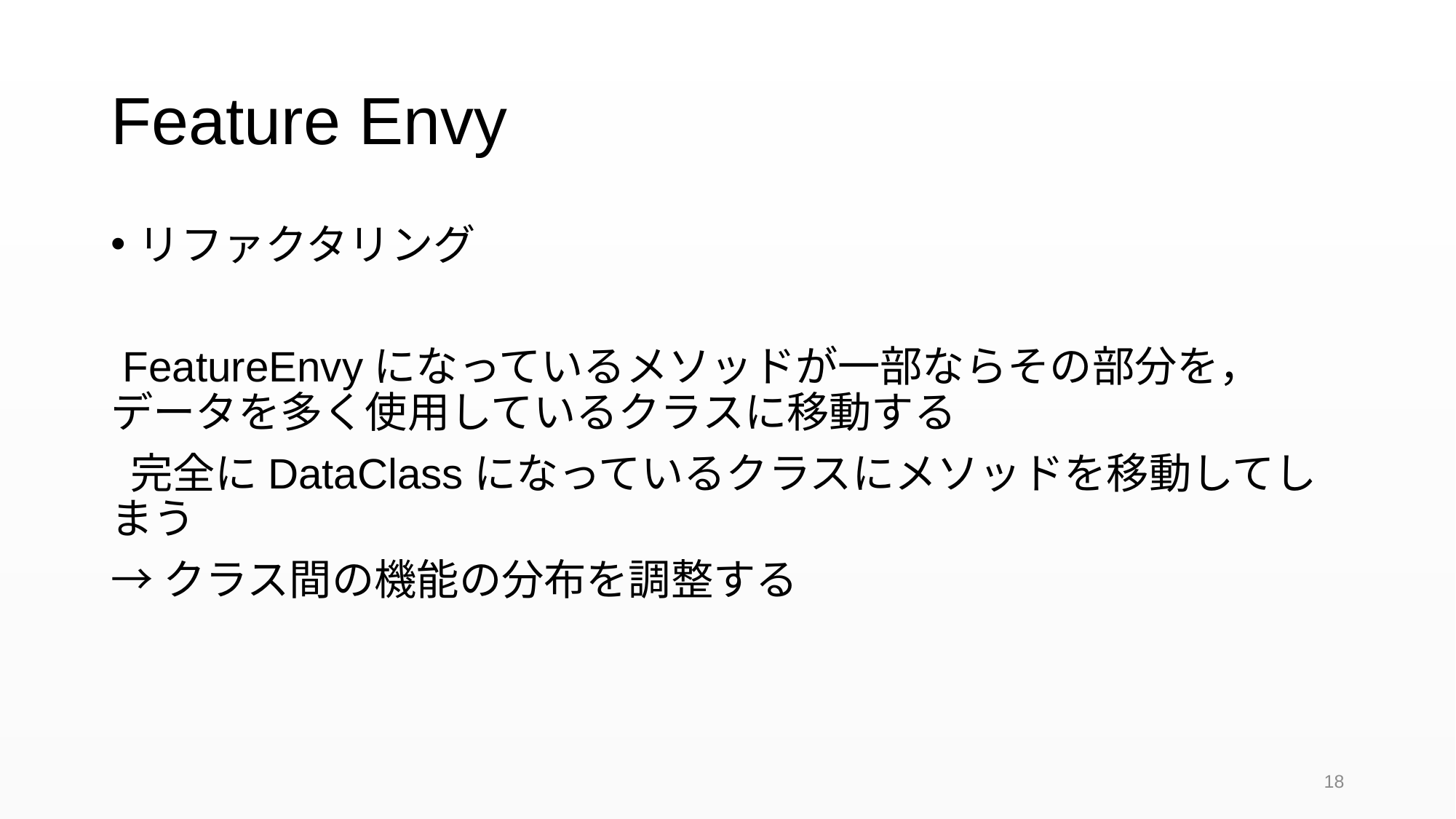

# Feature Envy
リファクタリング

 FeatureEnvyになっているメソッドが一部ならその部分を，データを多く使用しているクラスに移動する
 完全にDataClassになっているクラスにメソッドを移動してしまう
→クラス間の機能の分布を調整する

18